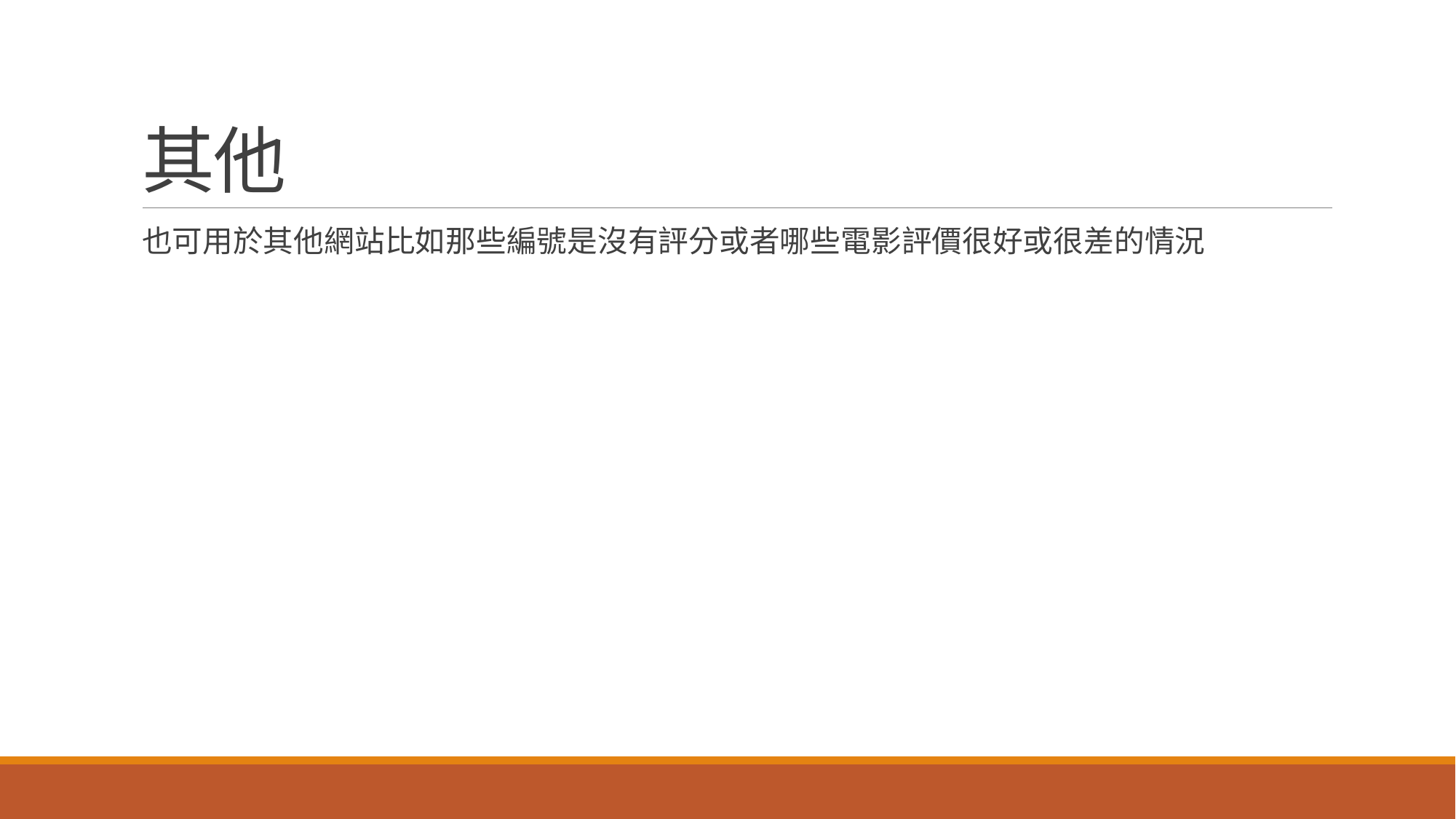

# 其他
也可用於其他網站比如那些編號是沒有評分或者哪些電影評價很好或很差的情況